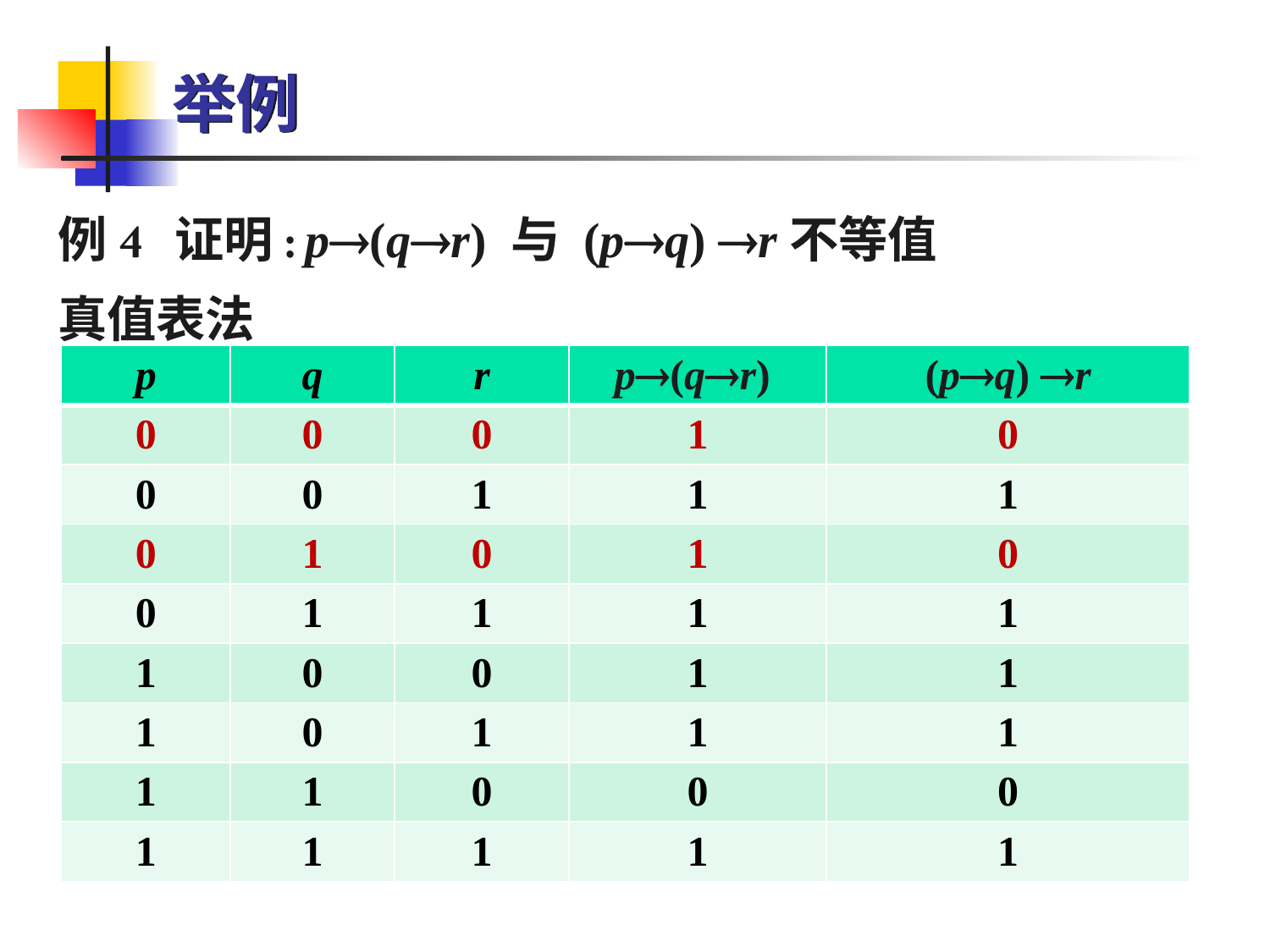

# 举例
例4  证明: p→(q→r) 与 (p→q) →r不等值
真值表法

| p | q | r | p→(q→r) | (p→q) →r |
| --- | --- | --- | --- | --- |
| 0 | 0 | 0 | 1 | 0 |
| 0 | 0 | 1 | 1 | 1 |
| 0 | 1 | 0 | 1 | 0 |
| 0 | 1 | 1 | 1 | 1 |
| 1 | 0 | 0 | 1 | 1 |
| 1 | 0 | 1 | 1 | 1 |
| 1 | 1 | 0 | 0 | 0 |
| 1 | 1 | 1 | 1 | 1 |